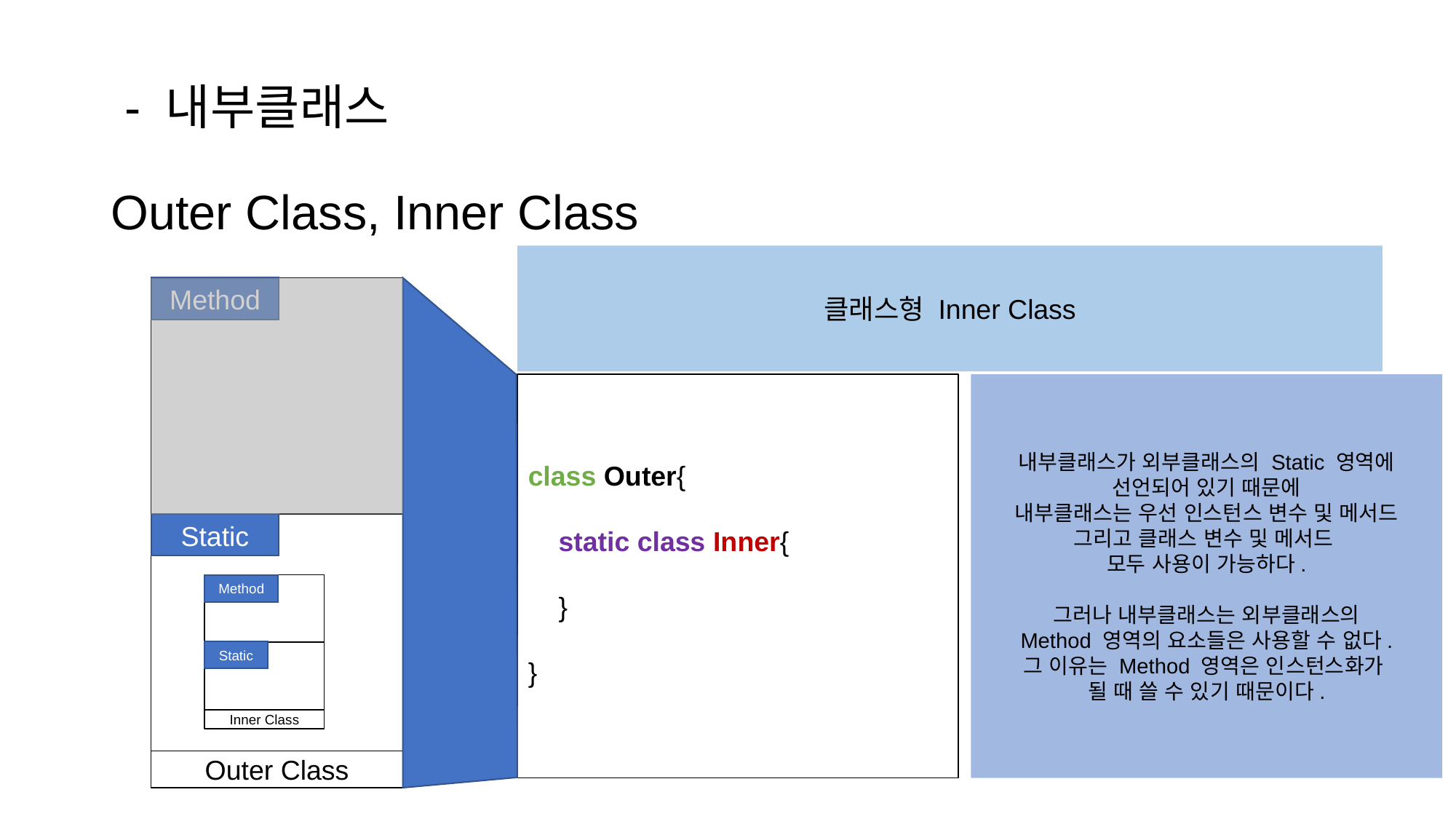

# - 내부클래스 Outer Class, Inner Class
클래스형 Inner Class

Method

class Outer{

    static class Inner{

    }

}

내부클래스가 외부클래스의 Static 영역에
선언되어 있기 때문에
내부클래스는 우선 인스턴스 변수 및 메서드
그리고 클래스 변수 및 메서드
모두 사용이 가능하다.

그러나 내부클래스는 외부클래스의
Method 영역의 요소들은 사용할 수 없다.
그 이유는 Method 영역은 인스턴스화가
될 때 쓸 수 있기 때문이다.
Static

Method
Static
Inner Class
Outer Class